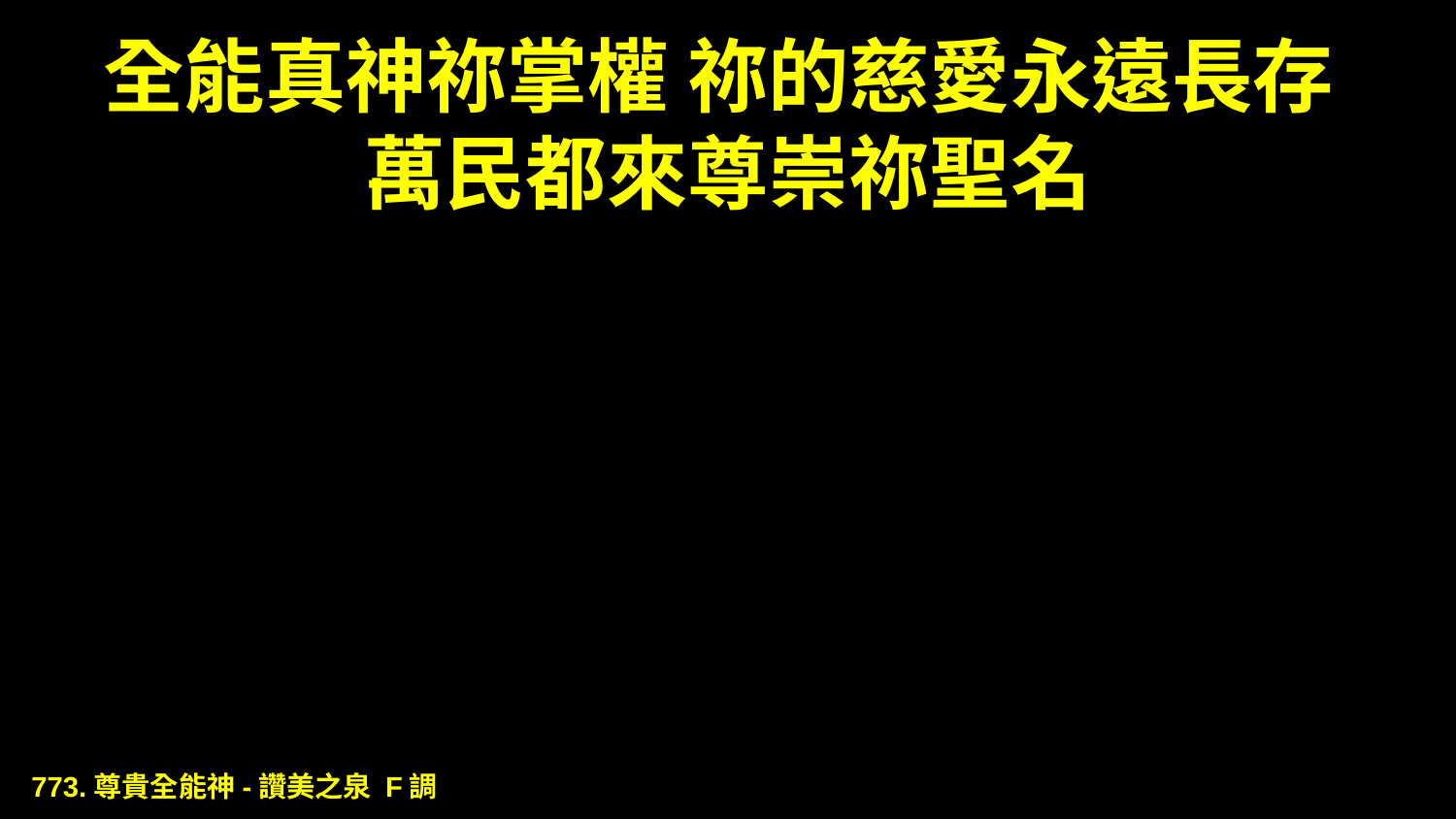

# 全能真神祢掌權 祢的慈愛永遠長存 萬民都來尊崇祢聖名
773.尊貴全能神-讚美之泉 F調